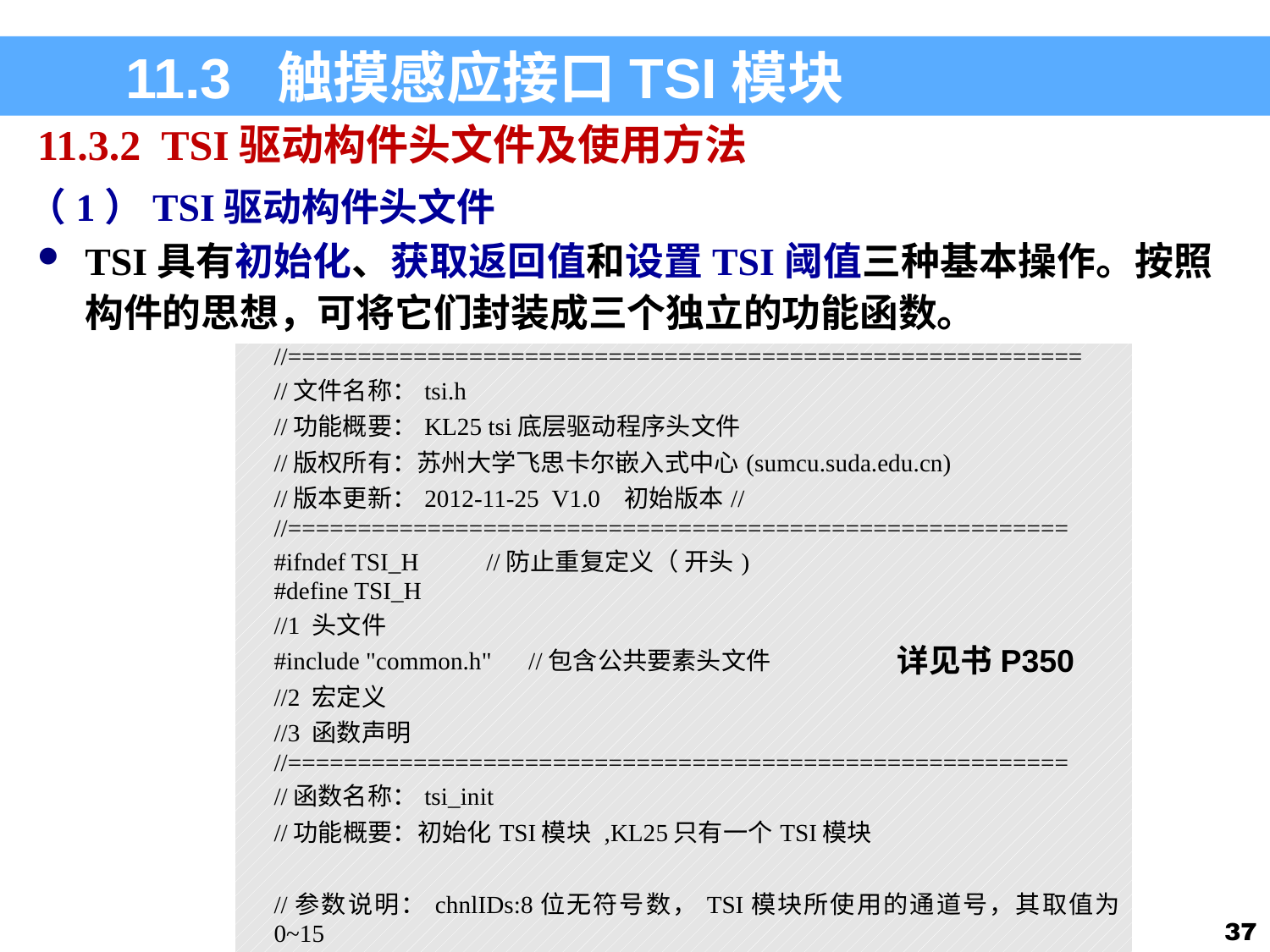

11.3  触摸感应接口TSI模块
11.3.2  TSI驱动构件头文件及使用方法
（1）TSI驱动构件头文件
TSI具有初始化、获取返回值和设置TSI阈值三种基本操作。按照构件的思想，可将它们封装成三个独立的功能函数。
| //========================================================= //文件名称：tsi.h //功能概要：KL25 tsi底层驱动程序头文件 //版权所有：苏州大学飞思卡尔嵌入式中心(sumcu.suda.edu.cn) //版本更新：2012-11-25 V1.0 初始版本// //======================================================== #ifndef TSI\_H //防止重复定义（ 开头) #define TSI\_H //1 头文件 #include "common.h" //包含公共要素头文件 //2 宏定义 //3 函数声明 //======================================================== //函数名称：tsi\_init //功能概要：初始化TSI模块 ,KL25只有一个TSI模块 //参数说明：chnlIDs:8位无符号数，TSI模块所使用的通道号，其取值为0~15 //函数返回： 无 //========================================================= void tsi\_init(uint\_8 chnlID); ....... |
| --- |
详见书P350
37